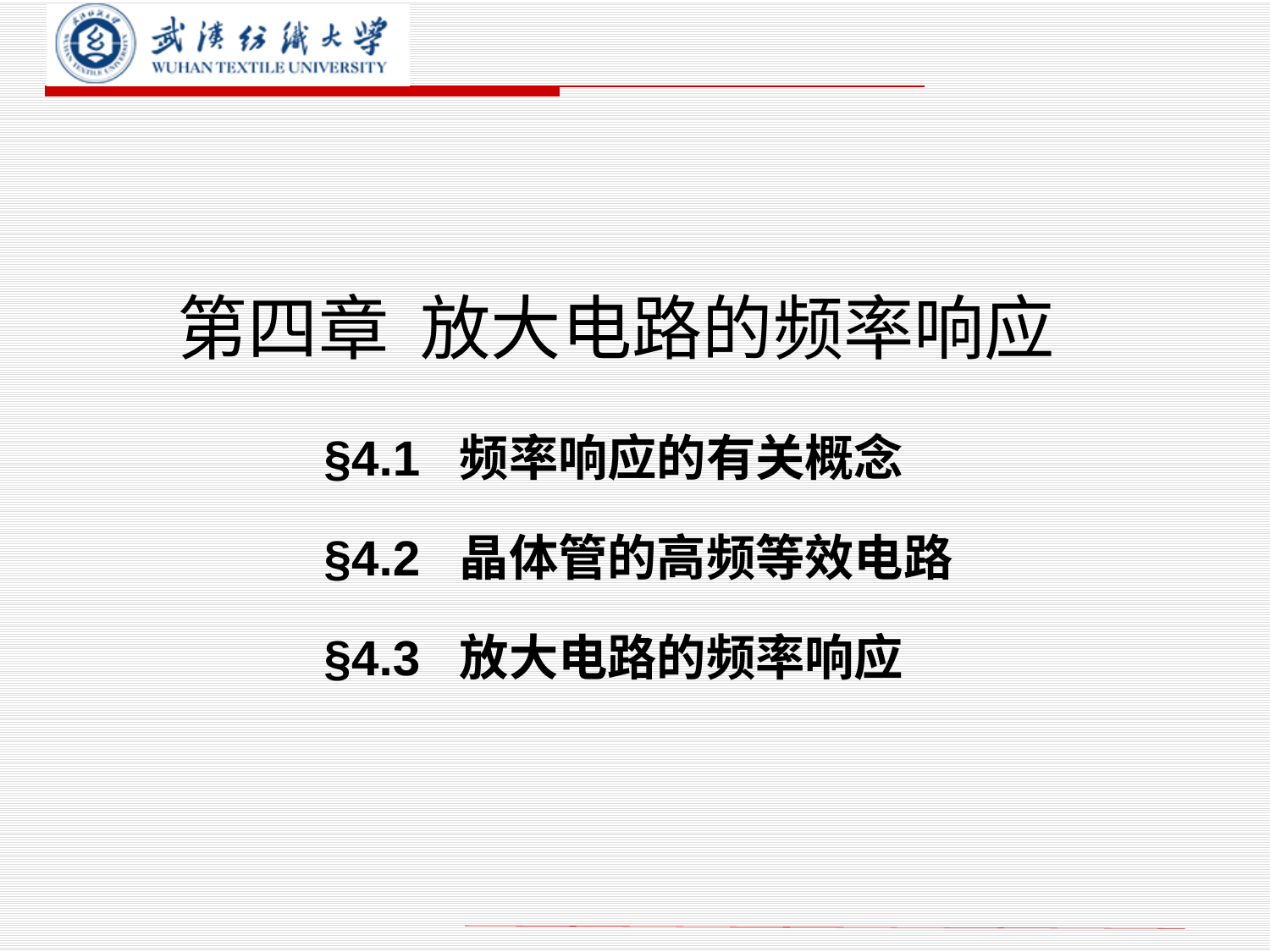

# 第四章  放大电路的频率响应
§4.1  频率响应的有关概念
§4.2  晶体管的高频等效电路
§4.3  放大电路的频率响应